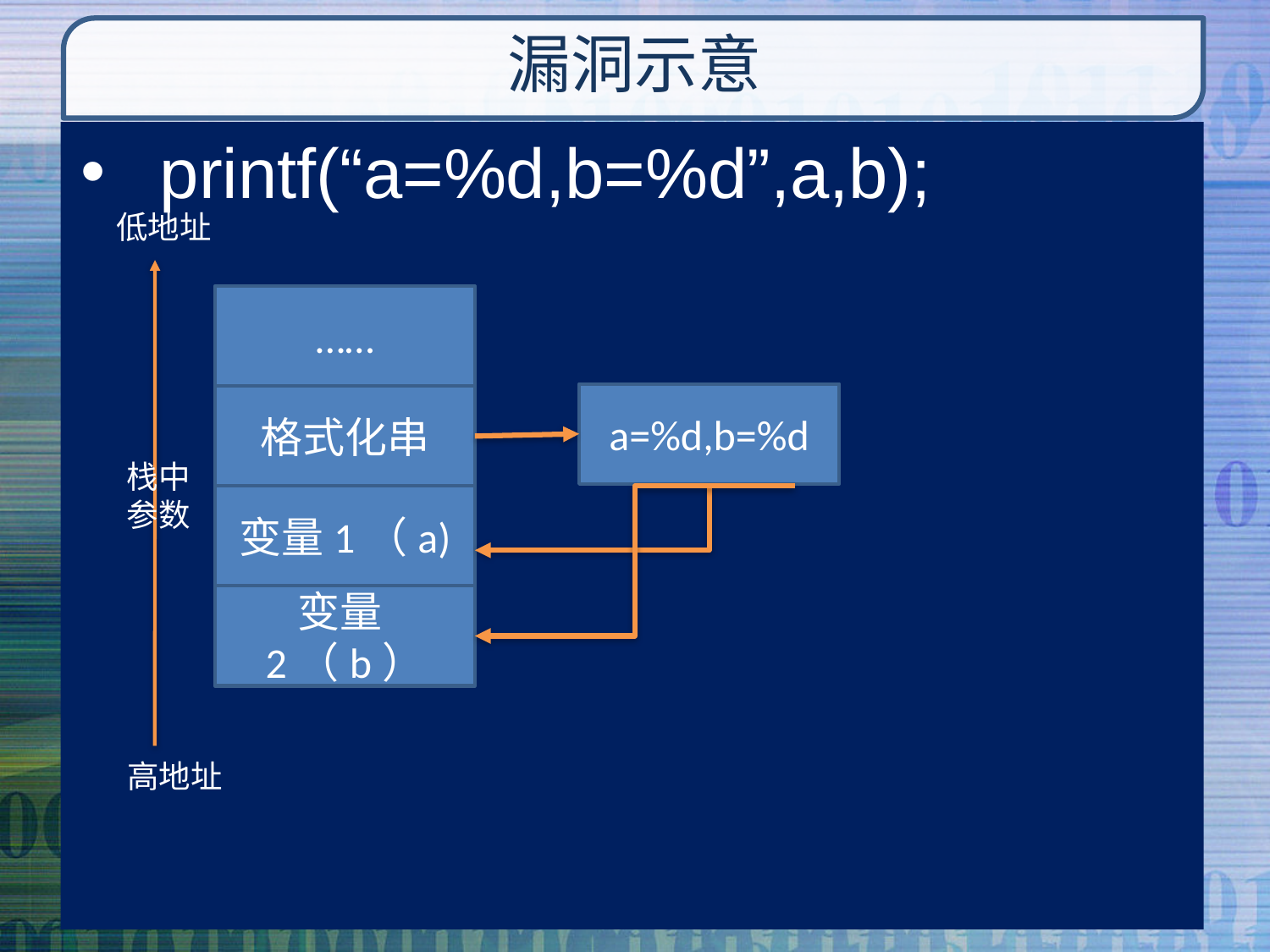

# 漏洞示意
printf(“a=%d,b=%d”,a,b);
低地址
……
a=%d,b=%d
格式化串
栈中
参数
变量1（a)
变量2（b）
高地址